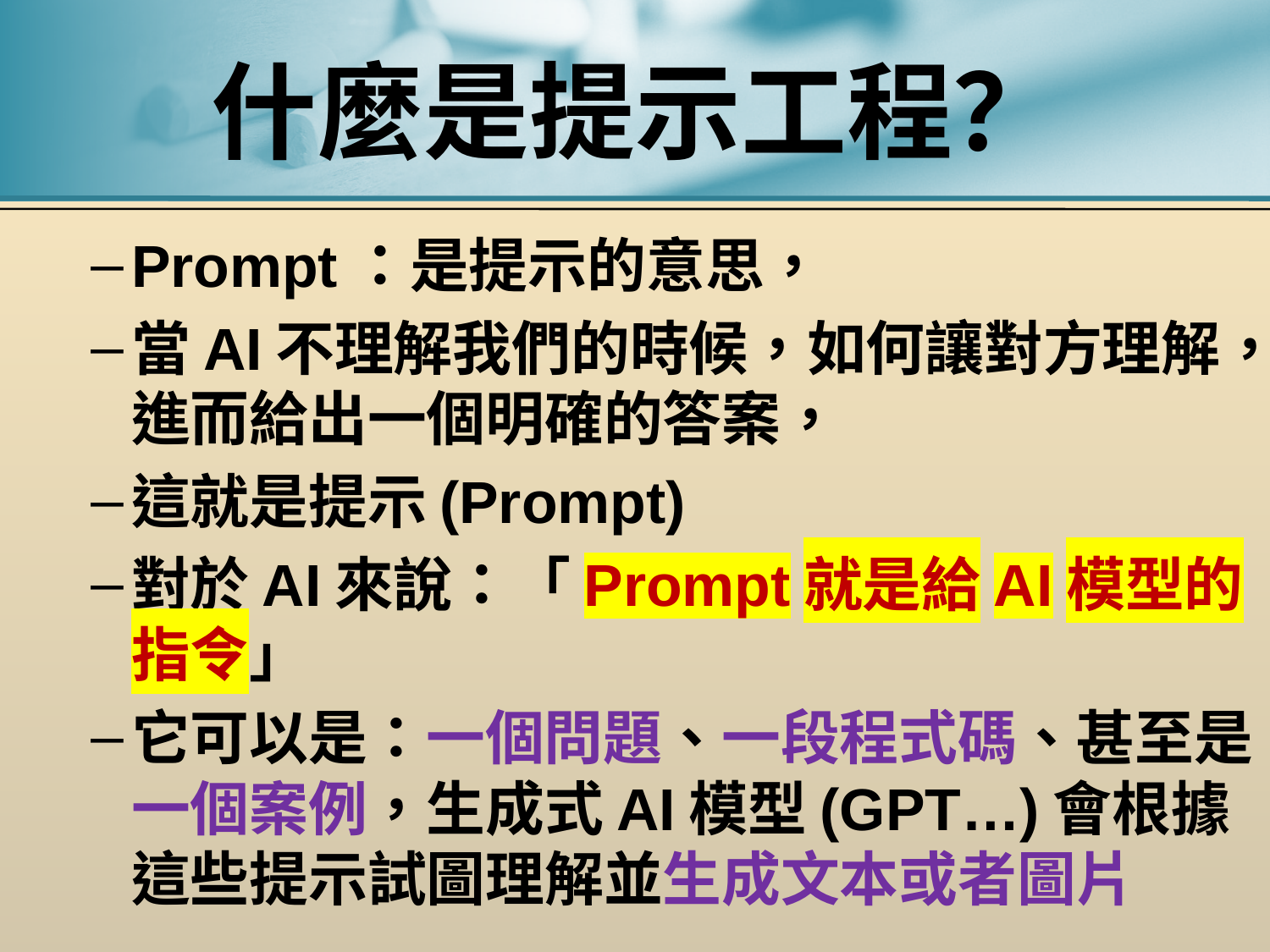

# 什麼是提示工程？
Prompt：是提示的意思，
當AI不理解我們的時候，如何讓對方理解，進而給出一個明確的答案，
這就是提示(Prompt)
對於AI來說：「Prompt就是給AI模型的指令」
它可以是：一個問題、一段程式碼、甚至是一個案例，生成式AI模型(GPT…)會根據這些提示試圖理解並生成文本或者圖片